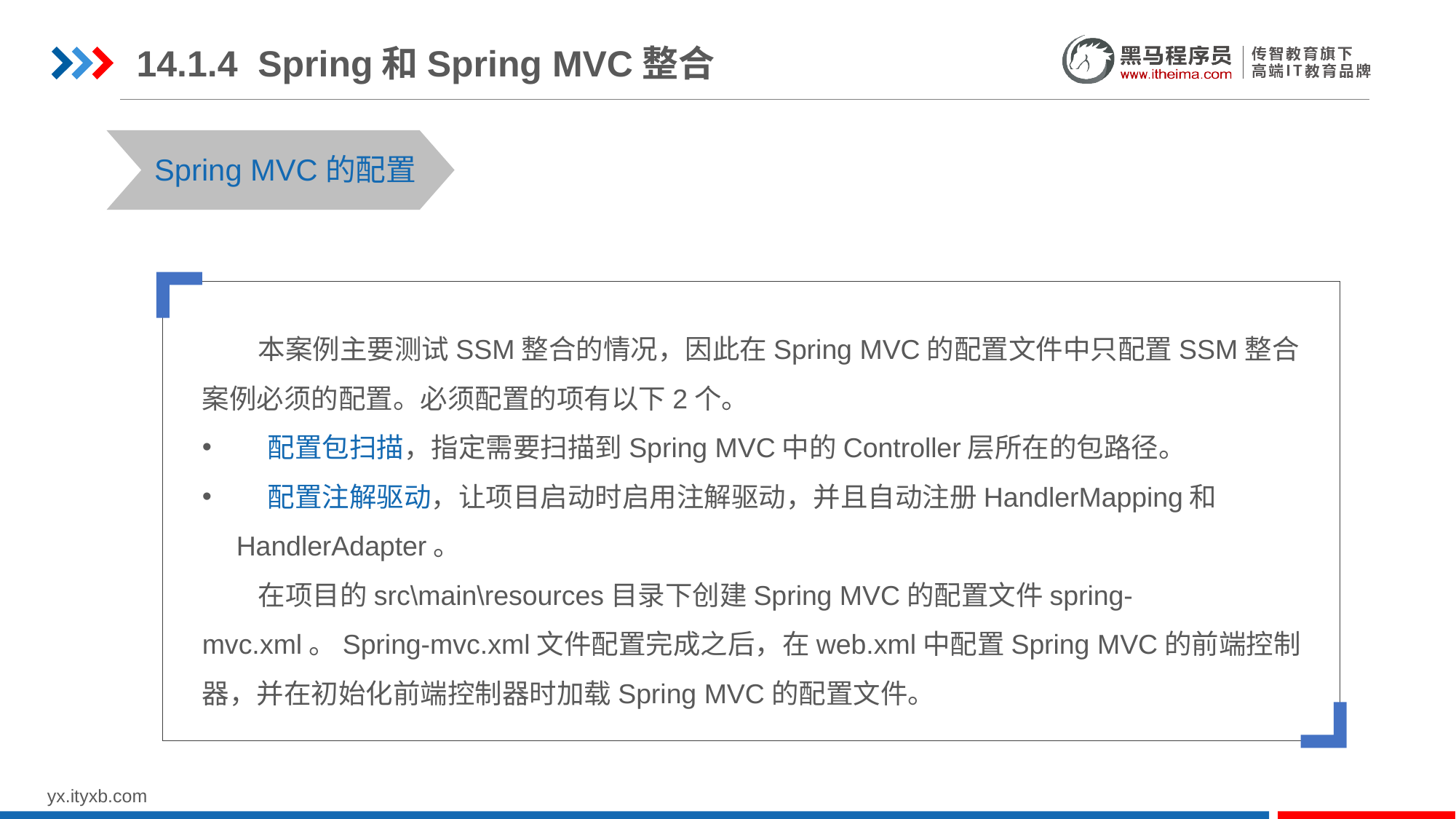

14.1.4  Spring和Spring MVC整合

Spring MVC的配置

        本案例主要测试SSM整合的情况，因此在Spring MVC的配置文件中只配置SSM整合案例必须的配置。必须配置的项有以下2个。
    配置包扫描，指定需要扫描到Spring MVC中的Controller层所在的包路径。
    配置注解驱动，让项目启动时启用注解驱动，并且自动注册HandlerMapping和HandlerAdapter。
        在项目的src\main\resources目录下创建Spring MVC的配置文件spring-mvc.xml。Spring-mvc.xml文件配置完成之后，在web.xml中配置Spring MVC的前端控制器，并在初始化前端控制器时加载Spring MVC的配置文件。